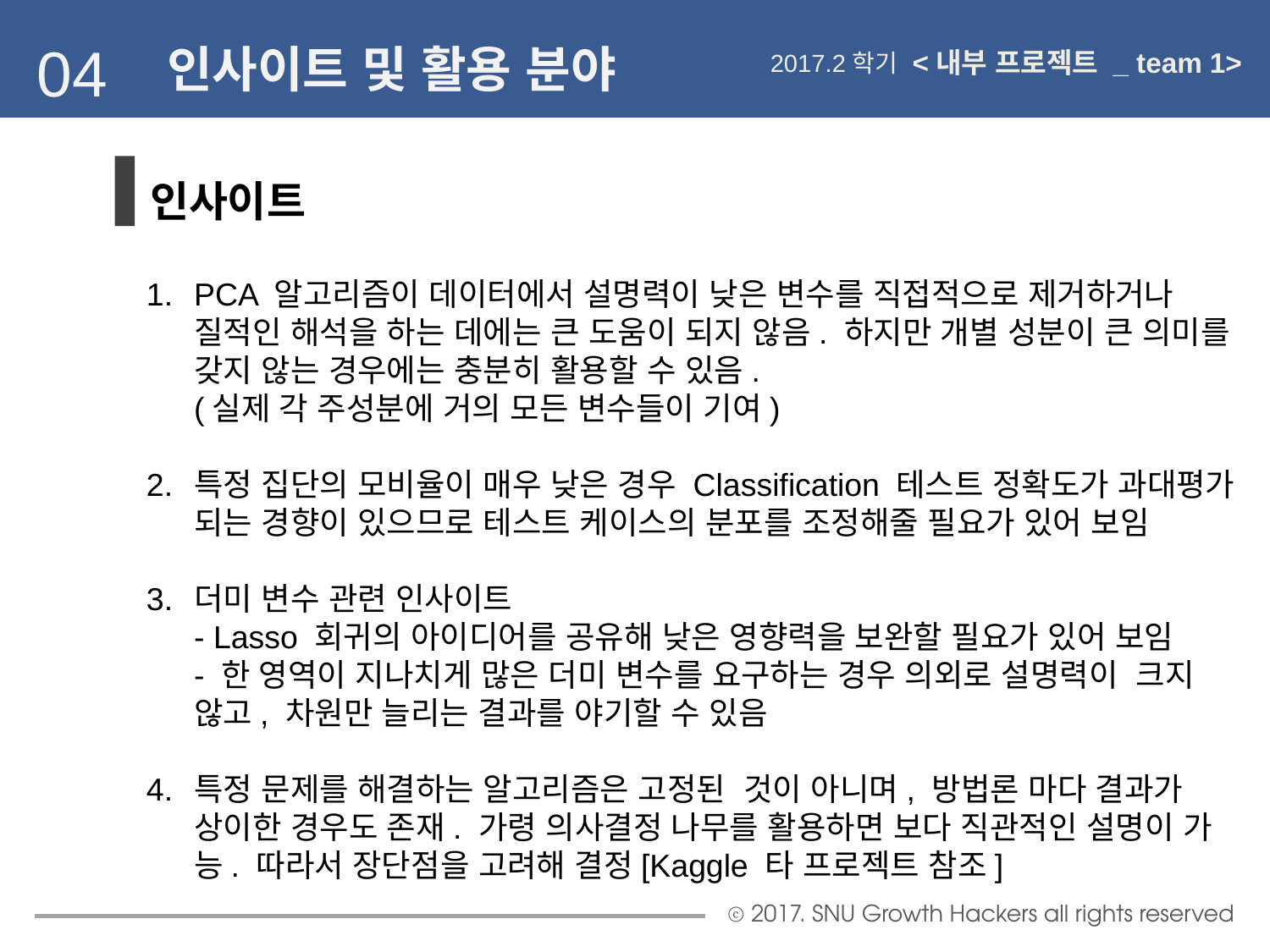

04
인사이트 및 활용 분야
<내부 프로젝트 _ team 1>
2017.2학기
인사이트

PCA 알고리즘이 데이터에서 설명력이 낮은 변수를 직접적으로 제거하거나 질적인 해석을 하는 데에는 큰 도움이 되지 않음. 하지만 개별 성분이 큰 의미를 갖지 않는 경우에는 충분히 활용할 수 있음.
(실제 각 주성분에 거의 모든 변수들이 기여)

특정 집단의 모비율이 매우 낮은 경우 Classification 테스트 정확도가 과대평가 되는 경향이 있으므로 테스트 케이스의 분포를 조정해줄 필요가 있어 보임

더미 변수 관련 인사이트
- Lasso 회귀의 아이디어를 공유해 낮은 영향력을 보완할 필요가 있어 보임
- 한 영역이 지나치게 많은 더미 변수를 요구하는 경우 의외로 설명력이  크지 않고, 차원만 늘리는 결과를 야기할 수 있음

특정 문제를 해결하는 알고리즘은 고정된  것이 아니며, 방법론 마다 결과가 상이한 경우도 존재. 가령 의사결정 나무를 활용하면 보다 직관적인 설명이 가능. 따라서 장단점을 고려해 결정[Kaggle 타 프로젝트 참조]

ⓒ 2017. SNU Growth Hackers all rights reserved